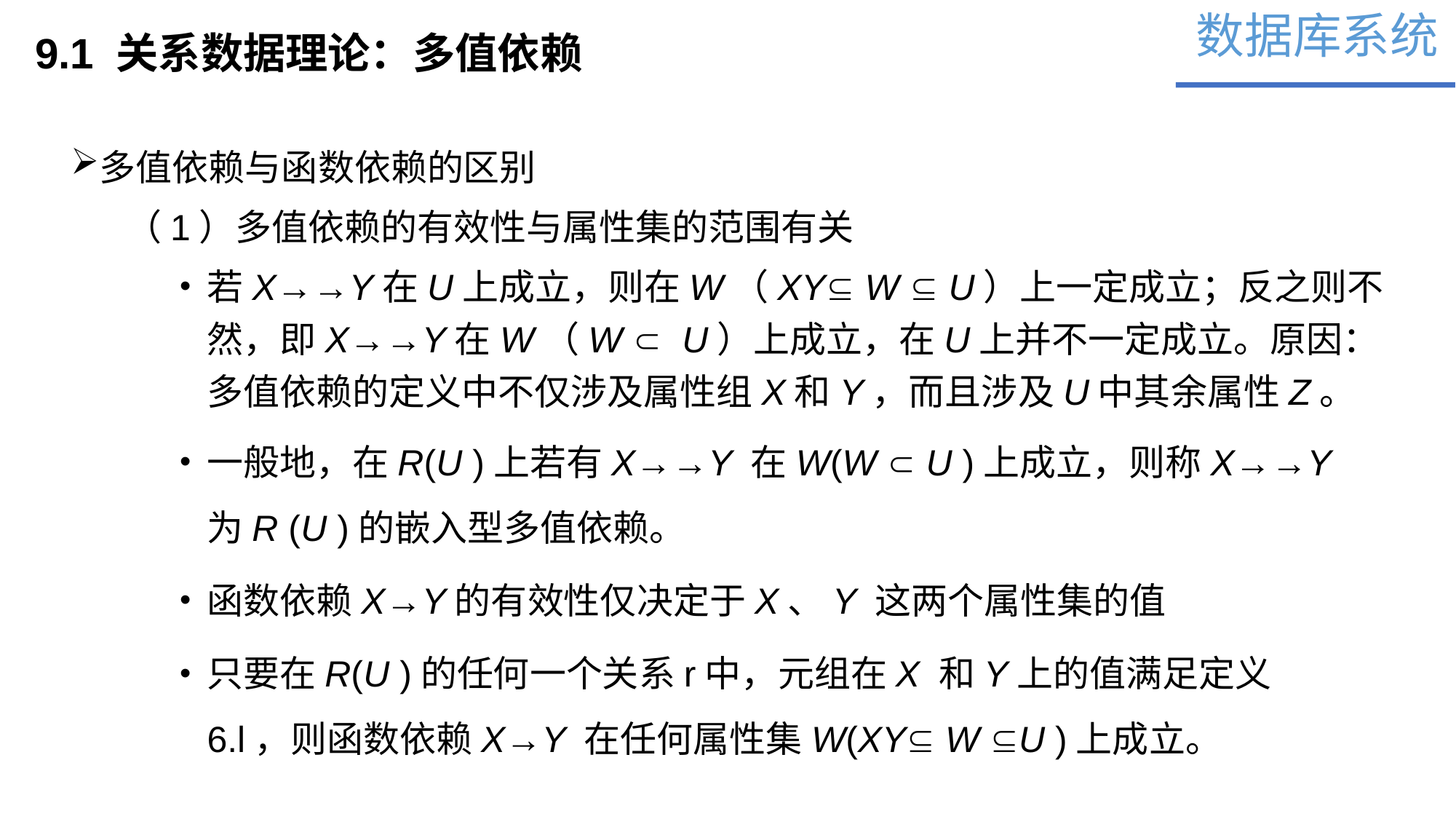

数据库系统
9.1 关系数据理论：多值依赖

多值依赖与函数依赖的区别
（1）多值依赖的有效性与属性集的范围有关
若X→→Y在U上成立，则在W（XY⊆ W ⊆ U）上一定成立；反之则不然，即X→→Y在W（W ⊂  U）上成立，在U上并不一定成立。原因：多值依赖的定义中不仅涉及属性组X和Y，而且涉及U中其余属性Z。
一般地，在R(U )上若有X→→Y 在W(W ⊂ U )上成立，则称X→→Y 为R (U )的嵌入型多值依赖。
函数依赖X→Y的有效性仅决定于X、Y 这两个属性集的值
只要在R(U )的任何一个关系r中，元组在X 和Y上的值满足定义6.l，则函数依赖X→Y 在任何属性集W(XY⊆ W ⊆U )上成立。